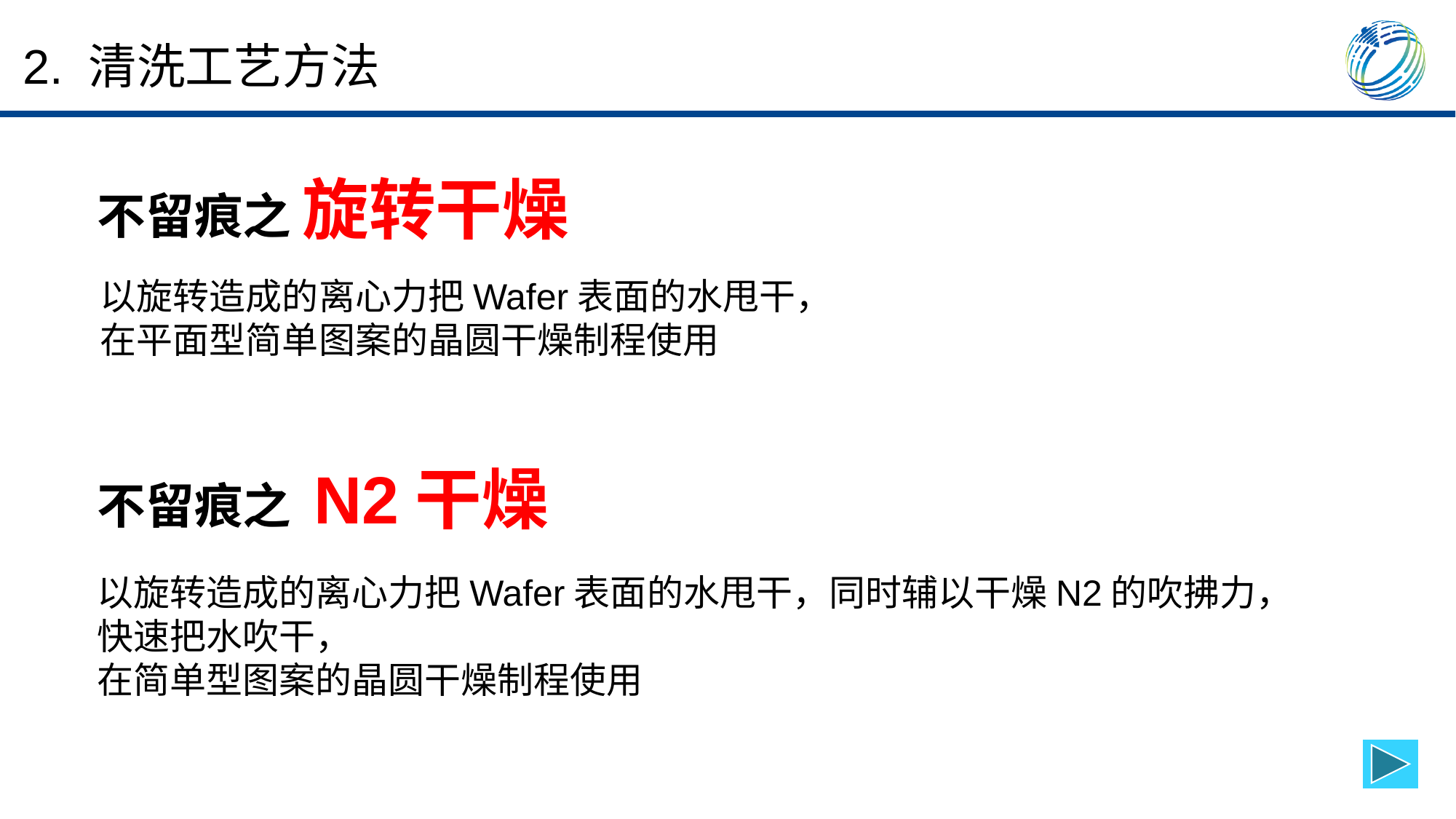

2. 清洗工艺方法
不留痕之 旋转干燥
以旋转造成的离心力把Wafer表面的水甩干，
在平面型简单图案的晶圆干燥制程使用
不留痕之 N2干燥
以旋转造成的离心力把Wafer表面的水甩干，同时辅以干燥N2的吹拂力，快速把水吹干，
在简单型图案的晶圆干燥制程使用